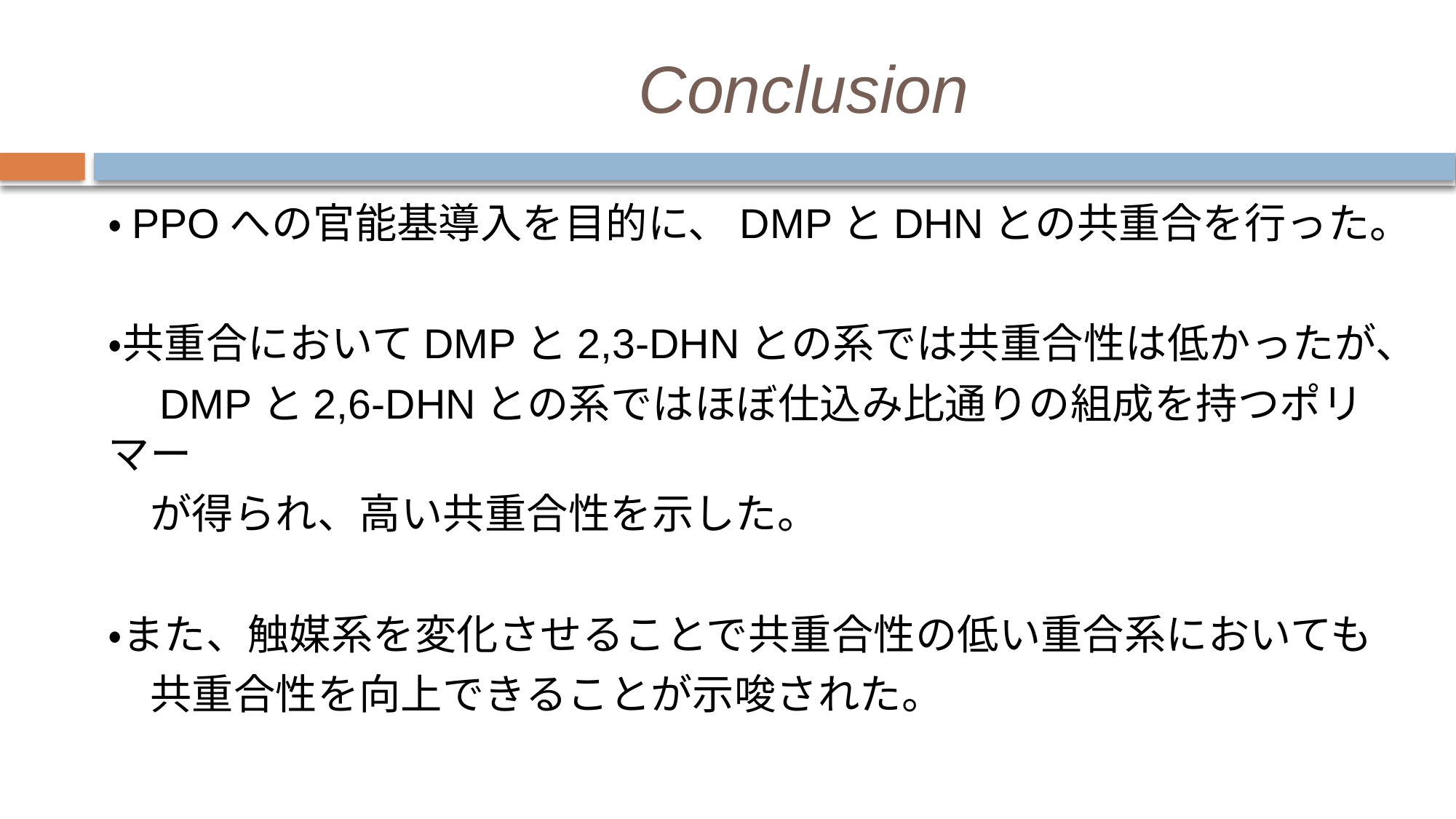

# Conclusion
・PPOへの官能基導入を目的に、DMPとDHNとの共重合を行った。

・共重合においてDMPと2,3-DHNとの系では共重合性は低かったが、
　DMPと2,6-DHNとの系ではほぼ仕込み比通りの組成を持つポリマー
　が得られ、高い共重合性を示した。

・また、触媒系を変化させることで共重合性の低い重合系においても
　共重合性を向上できることが示唆された。